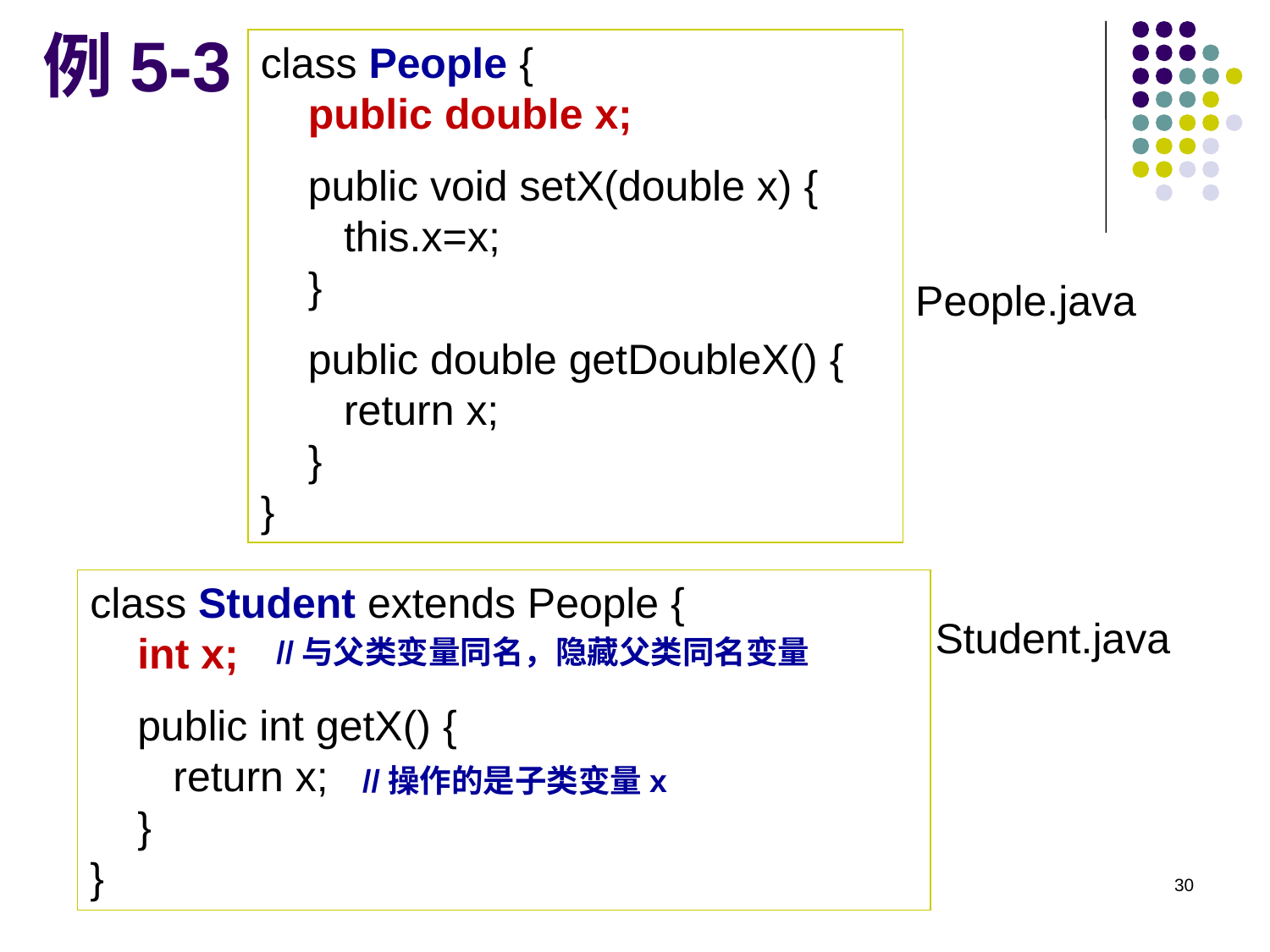

# 例5-3
class People {
    public double x;

    public void setX(double x) {
       this.x=x;
    }

    public double getDoubleX() {
       return x;
    }
}
People.java
class Student extends People {
    int x;

    public int getX() {
       return x;
    }
}
Student.java
//与父类变量同名，隐藏父类同名变量
//操作的是子类变量x
30